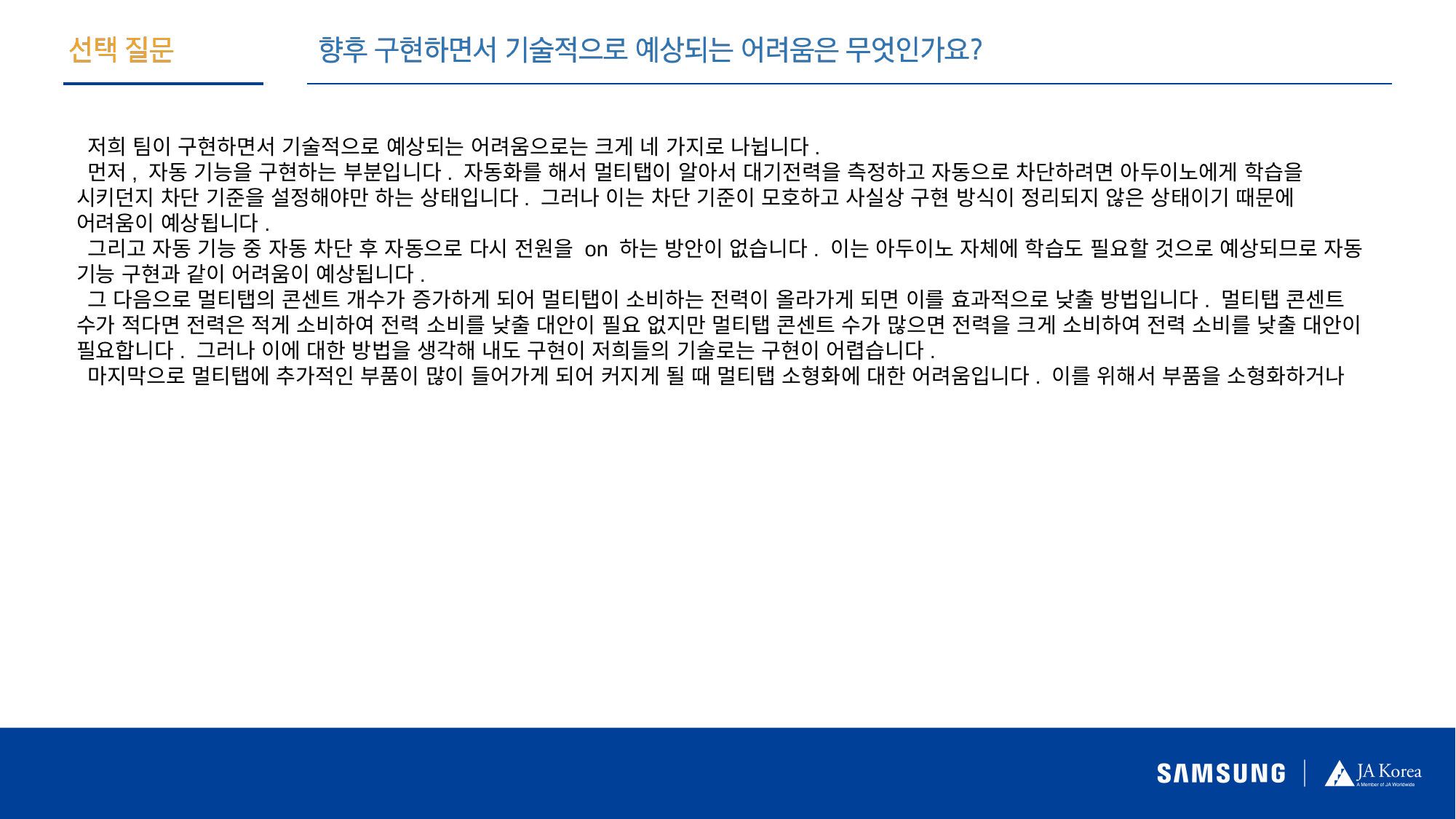

저희 팀이 구현하면서 기술적으로 예상되는 어려움으로는 크게 네 가지로 나뉩니다.
 먼저, 자동 기능을 구현하는 부분입니다. 자동화를 해서 멀티탭이 알아서 대기전력을 측정하고 자동으로 차단하려면 아두이노에게 학습을 시키던지 차단 기준을 설정해야만 하는 상태입니다. 그러나 이는 차단 기준이 모호하고 사실상 구현 방식이 정리되지 않은 상태이기 때문에 어려움이 예상됩니다.
 그리고 자동 기능 중 자동 차단 후 자동으로 다시 전원을 on 하는 방안이 없습니다. 이는 아두이노 자체에 학습도 필요할 것으로 예상되므로 자동 기능 구현과 같이 어려움이 예상됩니다.
 그 다음으로 멀티탭의 콘센트 개수가 증가하게 되어 멀티탭이 소비하는 전력이 올라가게 되면 이를 효과적으로 낮출 방법입니다. 멀티탭 콘센트 수가 적다면 전력은 적게 소비하여 전력 소비를 낮출 대안이 필요 없지만 멀티탭 콘센트 수가 많으면 전력을 크게 소비하여 전력 소비를 낮출 대안이 필요합니다. 그러나 이에 대한 방법을 생각해 내도 구현이 저희들의 기술로는 구현이 어렵습니다.
 마지막으로 멀티탭에 추가적인 부품이 많이 들어가게 되어 커지게 될 때 멀티탭 소형화에 대한 어려움입니다. 이를 위해서 부품을 소형화하거나